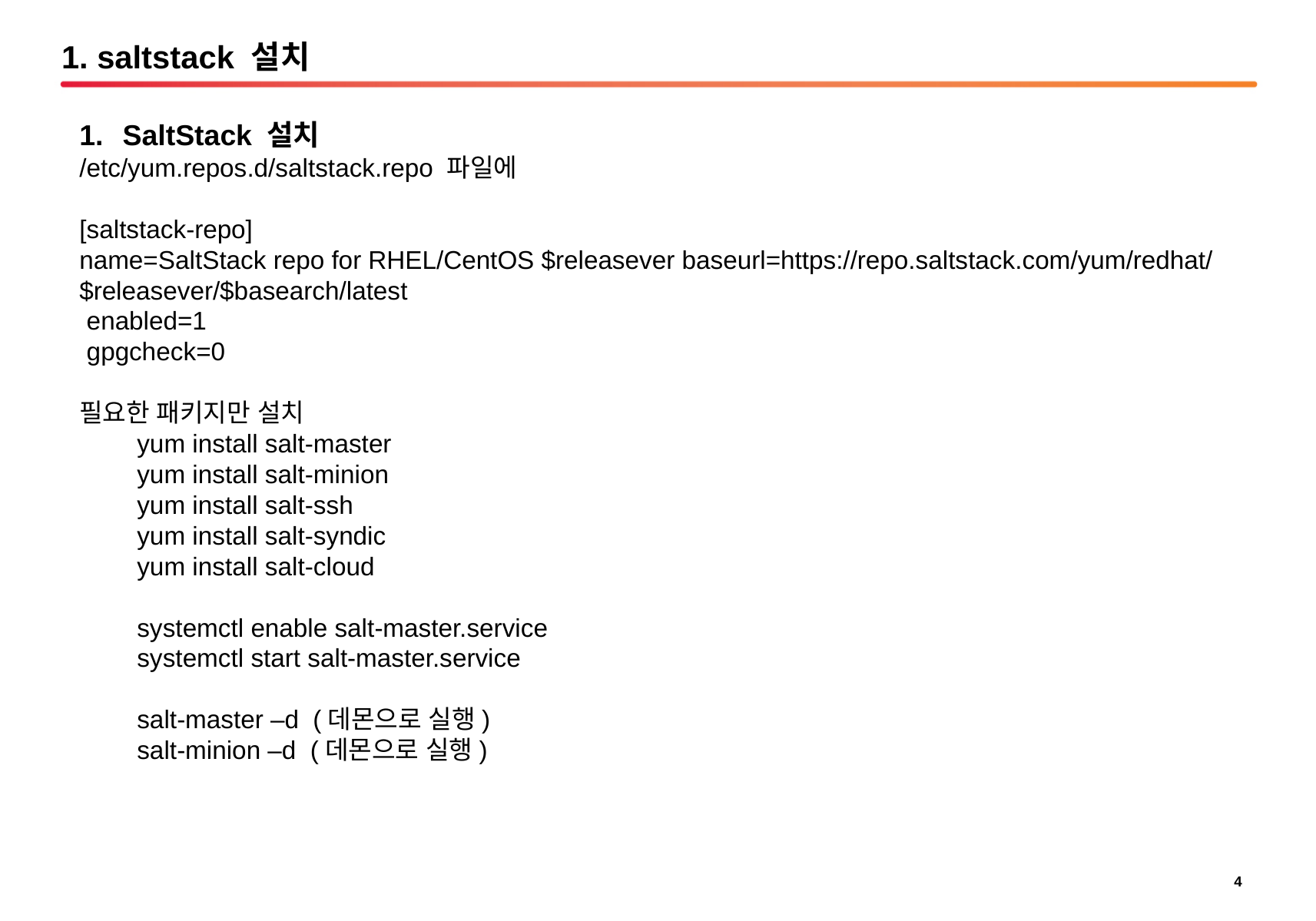

# 1. saltstack 설치
SaltStack 설치
/etc/yum.repos.d/saltstack.repo 파일에

[saltstack-repo]
name=SaltStack repo for RHEL/CentOS $releasever baseurl=https://repo.saltstack.com/yum/redhat/$releasever/$basearch/latest
 enabled=1
 gpgcheck=0

필요한 패키지만 설치
yum install salt-master
yum install salt-minion
yum install salt-ssh
yum install salt-syndic
yum install salt-cloud

systemctl enable salt-master.service
systemctl start salt-master.service

salt-master –d  (데몬으로 실행)
salt-minion –d  (데몬으로 실행)